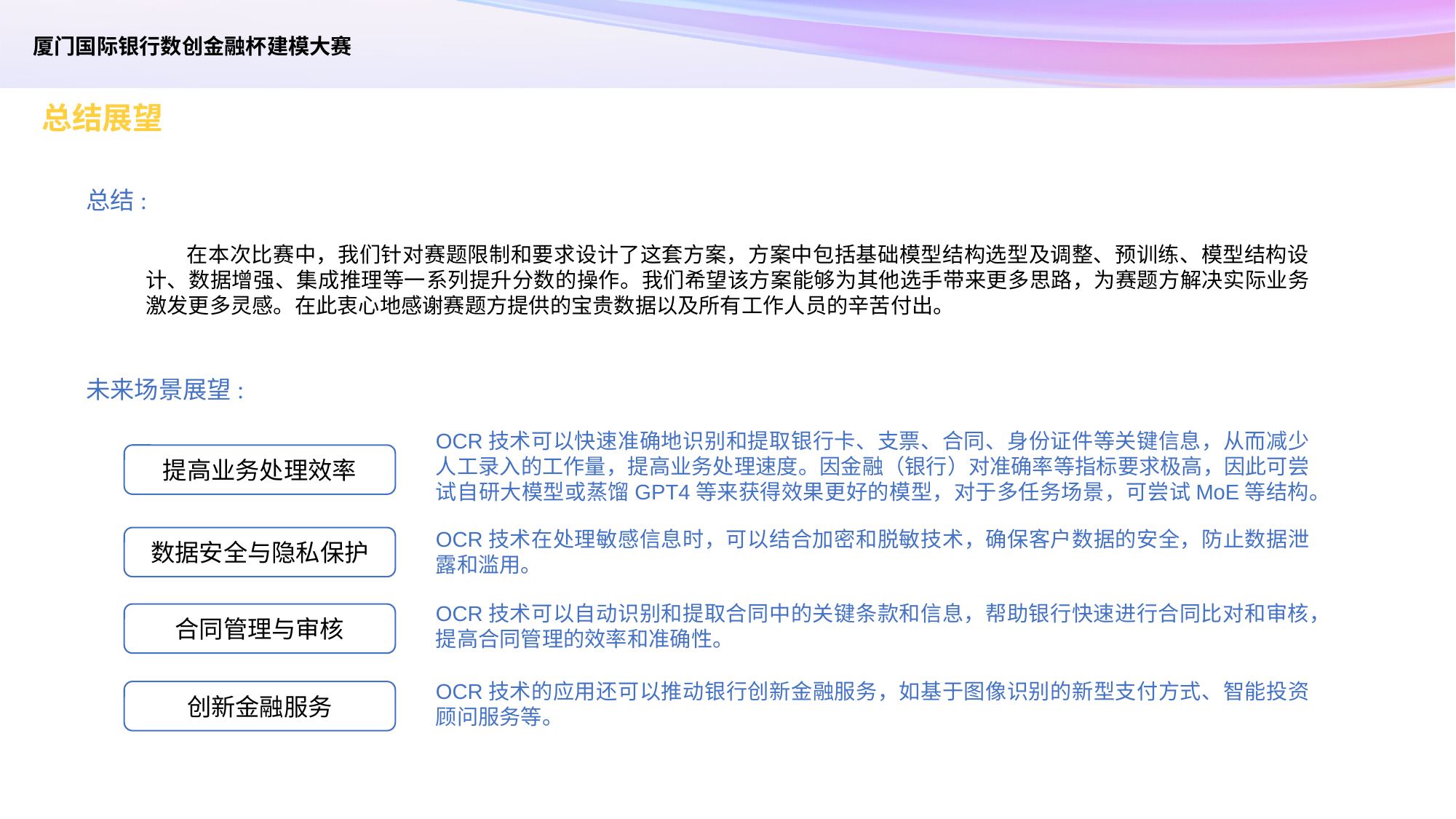

厦门国际银行数创金融杯建模大赛
总结展望
总结:
       在本次比赛中，我们针对赛题限制和要求设计了这套方案，方案中包括基础模型结构选型及调整、预训练、模型结构设计、数据增强、集成推理等一系列提升分数的操作。我们希望该方案能够为其他选手带来更多思路，为赛题方解决实际业务激发更多灵感。在此衷心地感谢赛题方提供的宝贵数据以及所有工作人员的辛苦付出。
未来场景展望:
OCR技术可以快速准确地识别和提取银行卡、支票、合同、身份证件等关键信息，从而减少人工录入的工作量，提高业务处理速度。因金融（银行）对准确率等指标要求极高，因此可尝试自研大模型或蒸馏GPT4等来获得效果更好的模型，对于多任务场景，可尝试MoE等结构。
提高业务处理效率
OCR技术在处理敏感信息时，可以结合加密和脱敏技术，确保客户数据的安全，防止数据泄露和滥用。
数据安全与隐私保护
OCR技术可以自动识别和提取合同中的关键条款和信息，帮助银行快速进行合同比对和审核，提高合同管理的效率和准确性。
合同管理与审核
OCR技术的应用还可以推动银行创新金融服务，如基于图像识别的新型支付方式、智能投资顾问服务等。
创新金融服务